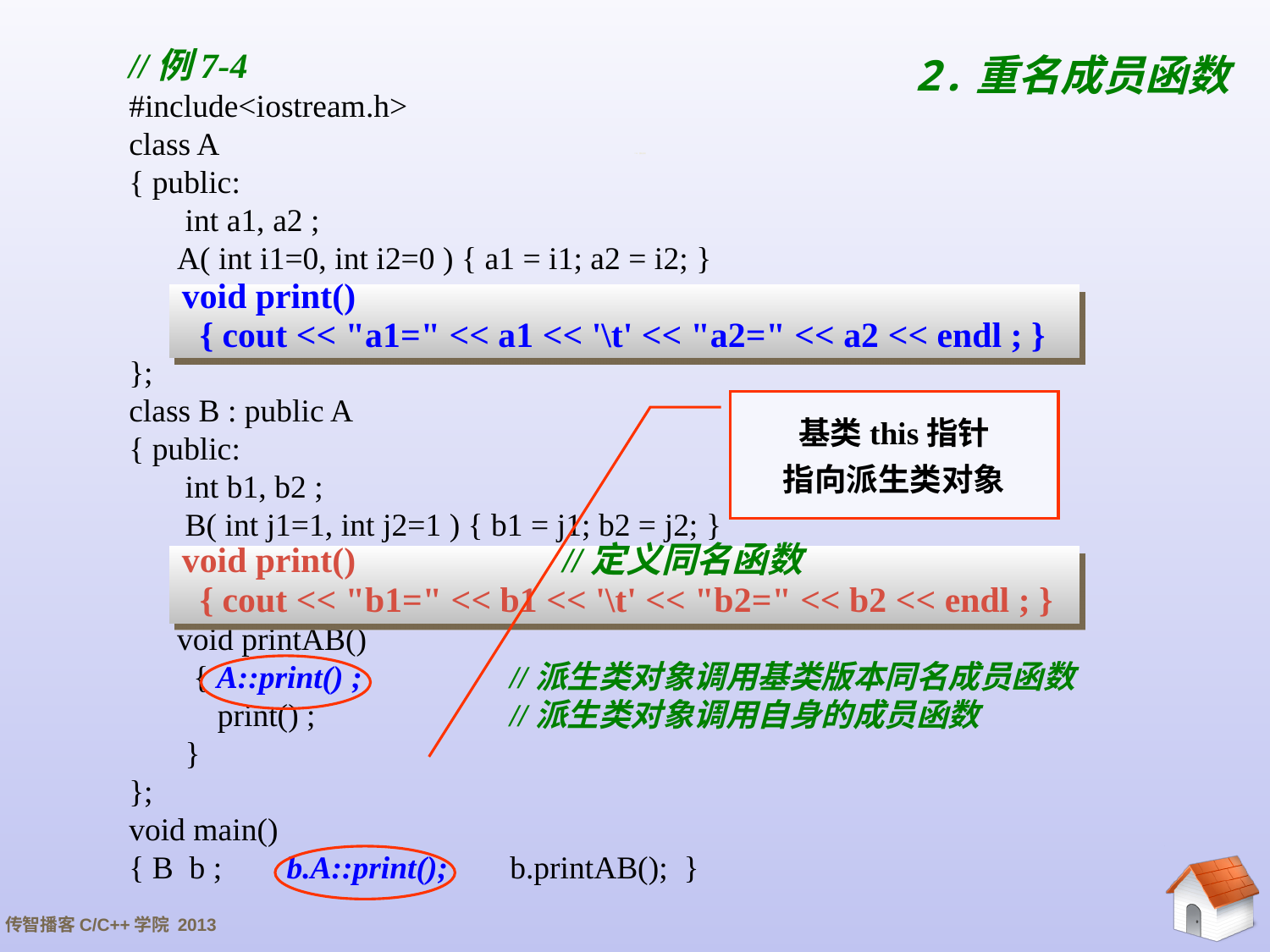

//例7-4
#include<iostream.h>
class A
{ public:
       int a1, a2 ;
      A( int i1=0, int i2=0 ) { a1 = i1; a2 = i2; }
      void print()
         { cout << "a1=" << a1 << '\t' << "a2=" << a2 << endl ; }
};
class B : public A
{ public:
       int b1, b2 ;
       B( int j1=1, int j2=1 ) { b1 = j1; b2 = j2; }
       void print()		//定义同名函数
         { cout << "b1=" << b1 << '\t' << "b2=" << b2 << endl ; }
      void printAB()
        { A::print() ;		//派生类对象调用基类版本同名成员函数
           print() ;		//派生类对象调用自身的成员函数
       }
};
void main()
{ B  b ;        b.A::print();	b.printAB();  }
2.重名成员函数
# 7.2.2  重名成员
void print()
  { cout << "a1=" << a1 << '\t' << "a2=" << a2 << endl ; }
基类this指针
指向派生类对象
void print()		//定义同名函数
  { cout << "b1=" << b1 << '\t' << "b2=" << b2 << endl ; }